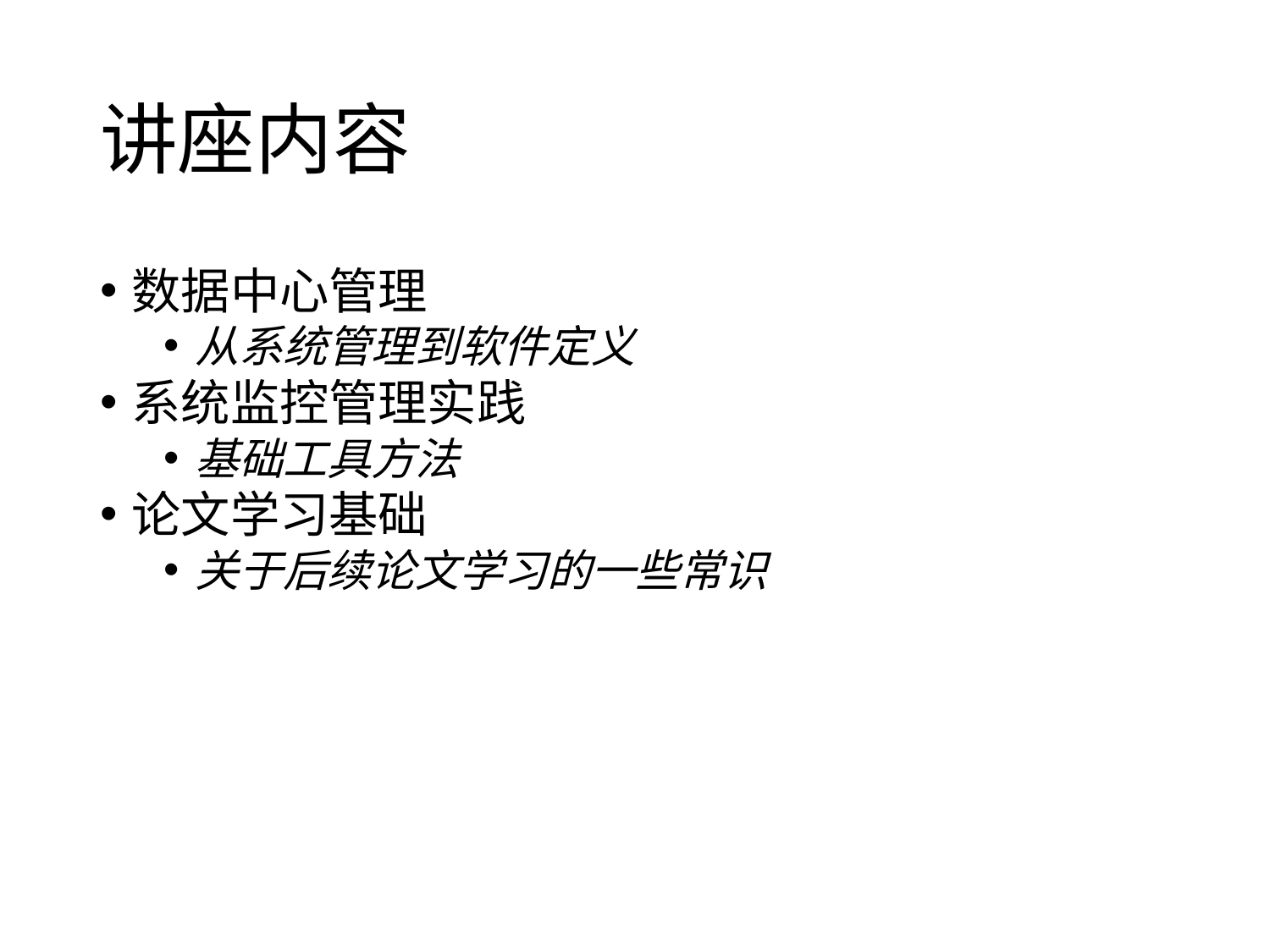

# 讲座内容
数据中心管理
从系统管理到软件定义
系统监控管理实践
基础工具方法
论文学习基础
关于后续论文学习的一些常识